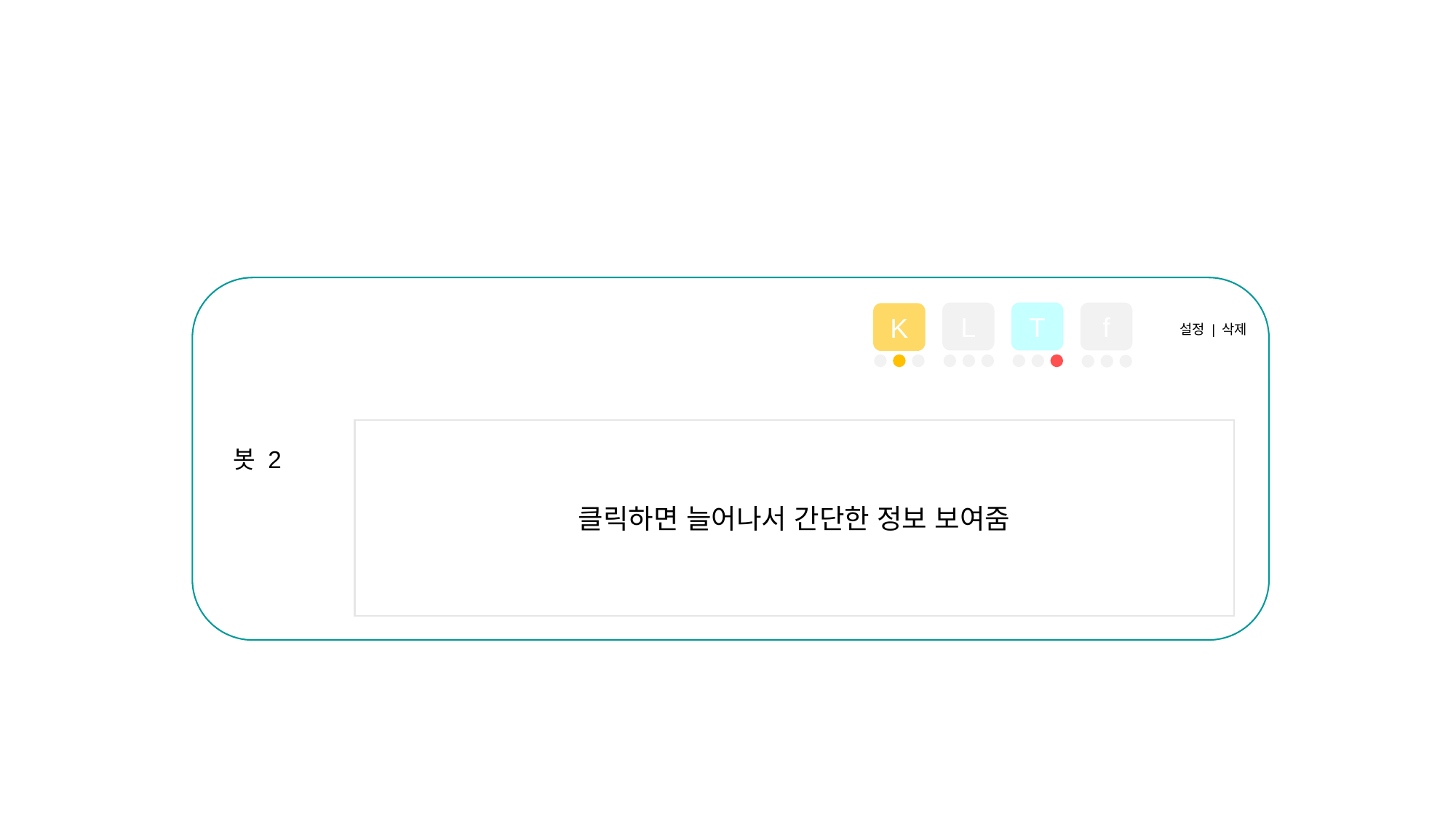

봇 2
L
T
f
K
설정 | 삭제

클릭하면 늘어나서 간단한 정보 보여줌